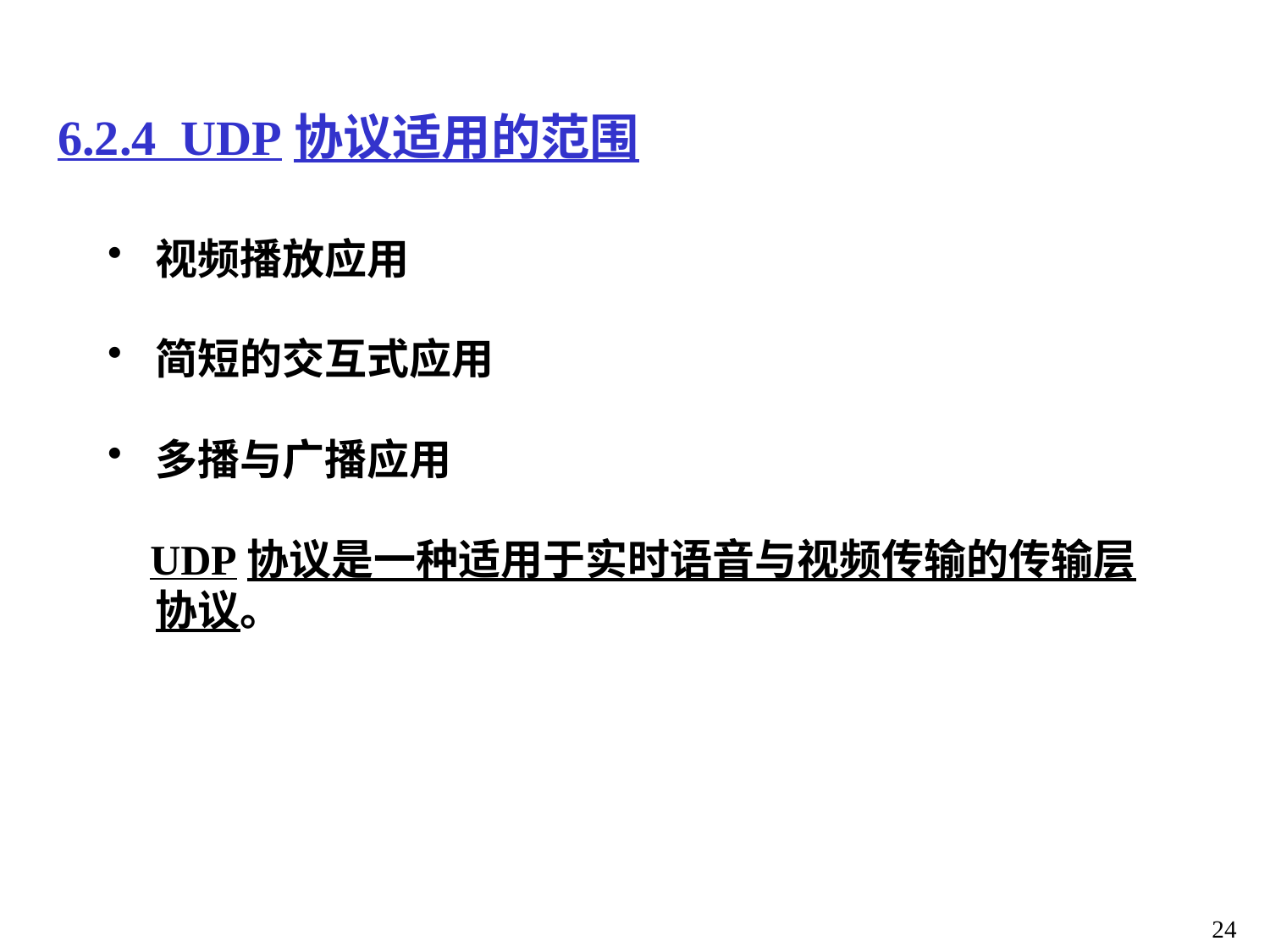

# 6.2.4  UDP协议适用的范围
视频播放应用

简短的交互式应用

多播与广播应用

    UDP协议是一种适用于实时语音与视频传输的传输层协议。
24